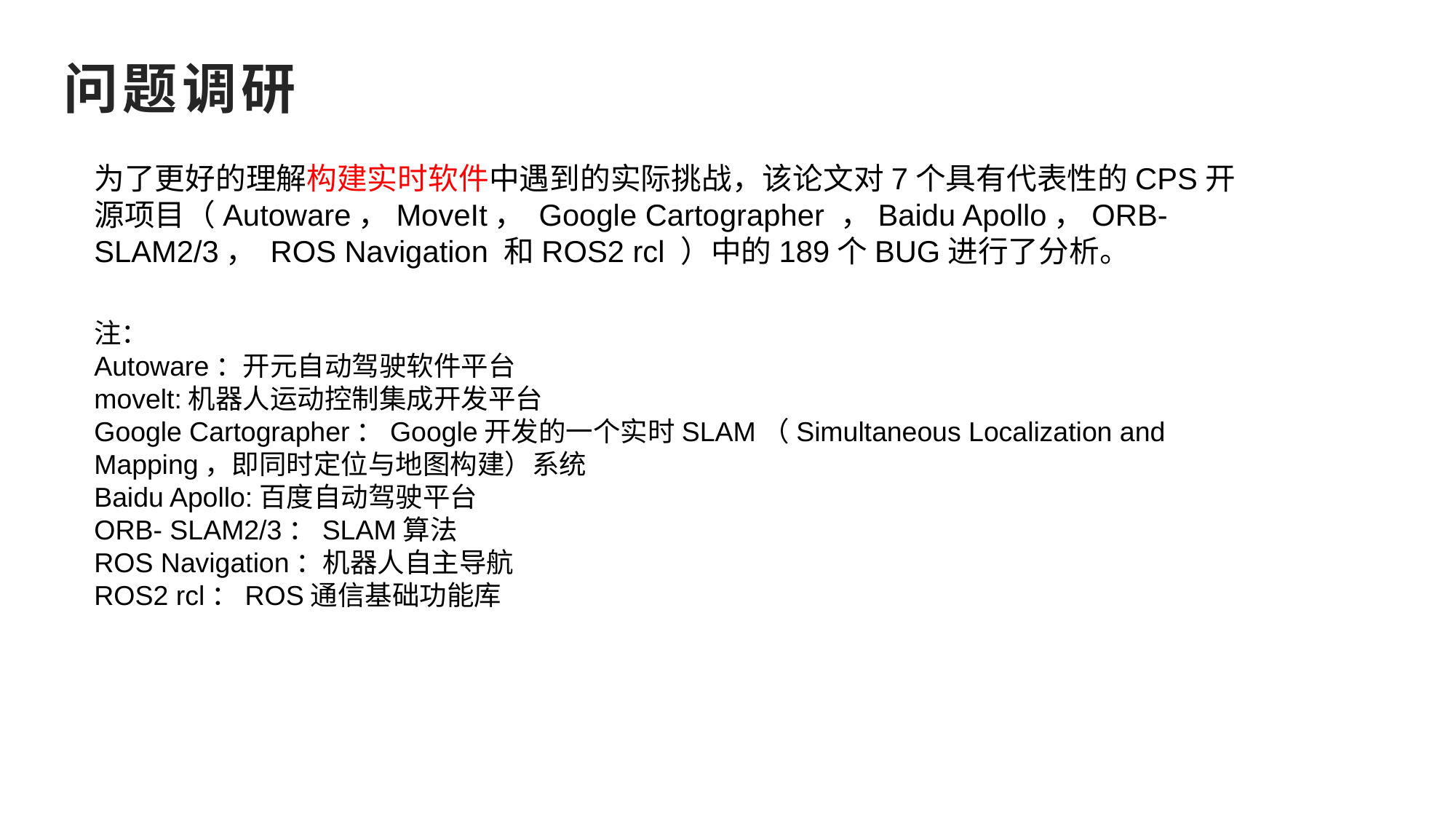

# 问题调研
为了更好的理解构建实时软件中遇到的实际挑战，该论文对7个具有代表性的CPS开源项目（Autoware，MoveIt， Google Cartographer ，Baidu Apollo，ORB- SLAM2/3， ROS Navigation 和ROS2 rcl ）中的189个BUG进行了分析。
注：
Autoware：开元自动驾驶软件平台
movelt:机器人运动控制集成开发平台
Google Cartographer：Google开发的一个实时SLAM（Simultaneous Localization and Mapping，即同时定位与地图构建）系统
Baidu Apollo:百度自动驾驶平台
ORB- SLAM2/3：SLAM算法
ROS Navigation：机器人自主导航
ROS2 rcl：ROS通信基础功能库